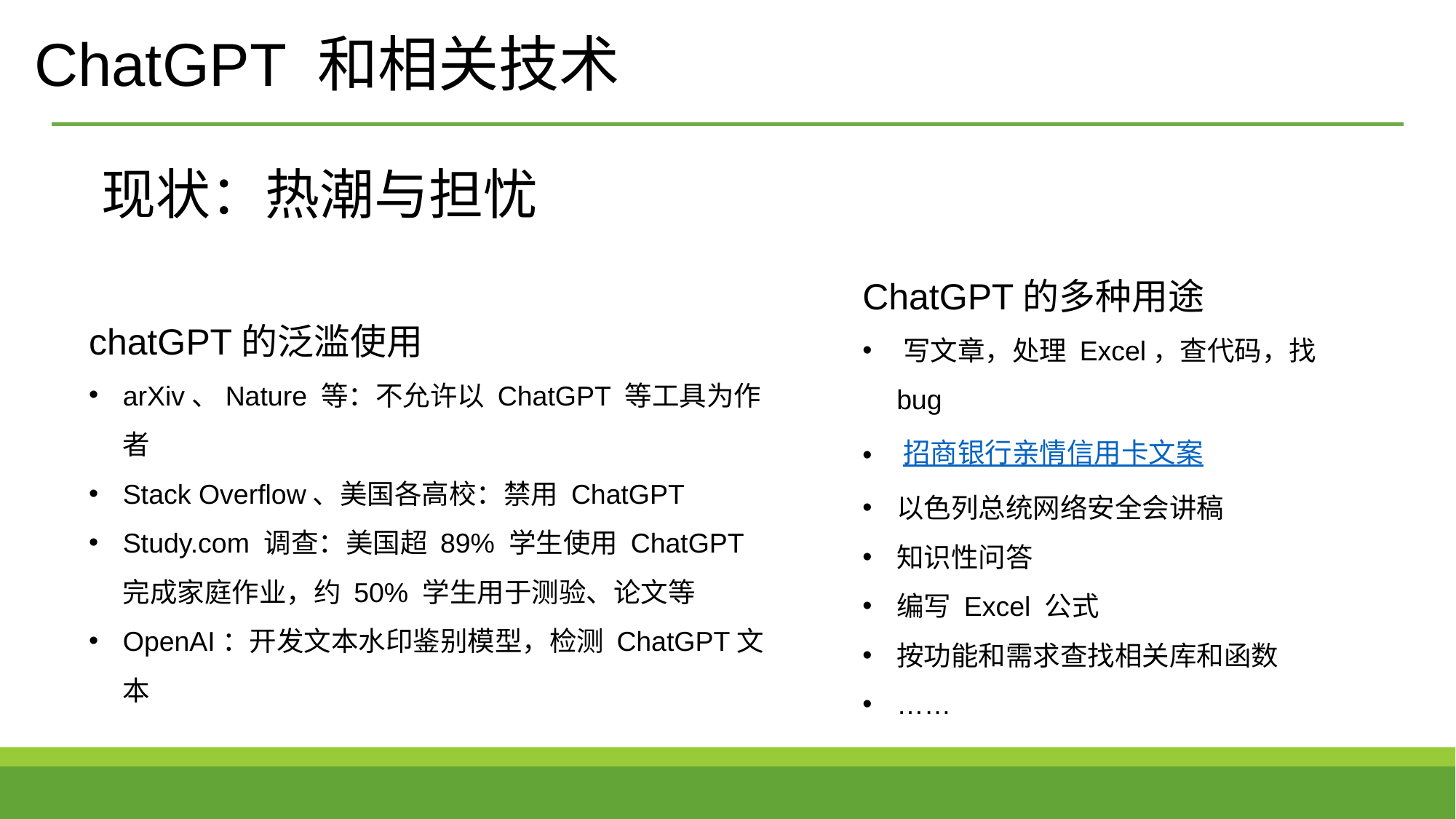

# ChatGPT 和相关技术
现状：热潮与担忧
ChatGPT的多种用途
​写文章，处理 Excel，查代码，找 bug
​招商银行亲情信用卡文案
以色列总统网络安全会讲稿
知识性问答
编写 Excel 公式
按功能和需求查找相关库和函数
……
chatGPT的泛滥使用
arXiv、Nature 等：不允许以 ChatGPT 等工具为作者
Stack Overflow、美国各高校：禁用 ChatGPT
Study.com 调查：美国超 89% 学生使用 ChatGPT 完成家庭作业，约 50% 学生用于测验、论文等
OpenAI：开发文本水印鉴别模型，检测 ChatGPT文本